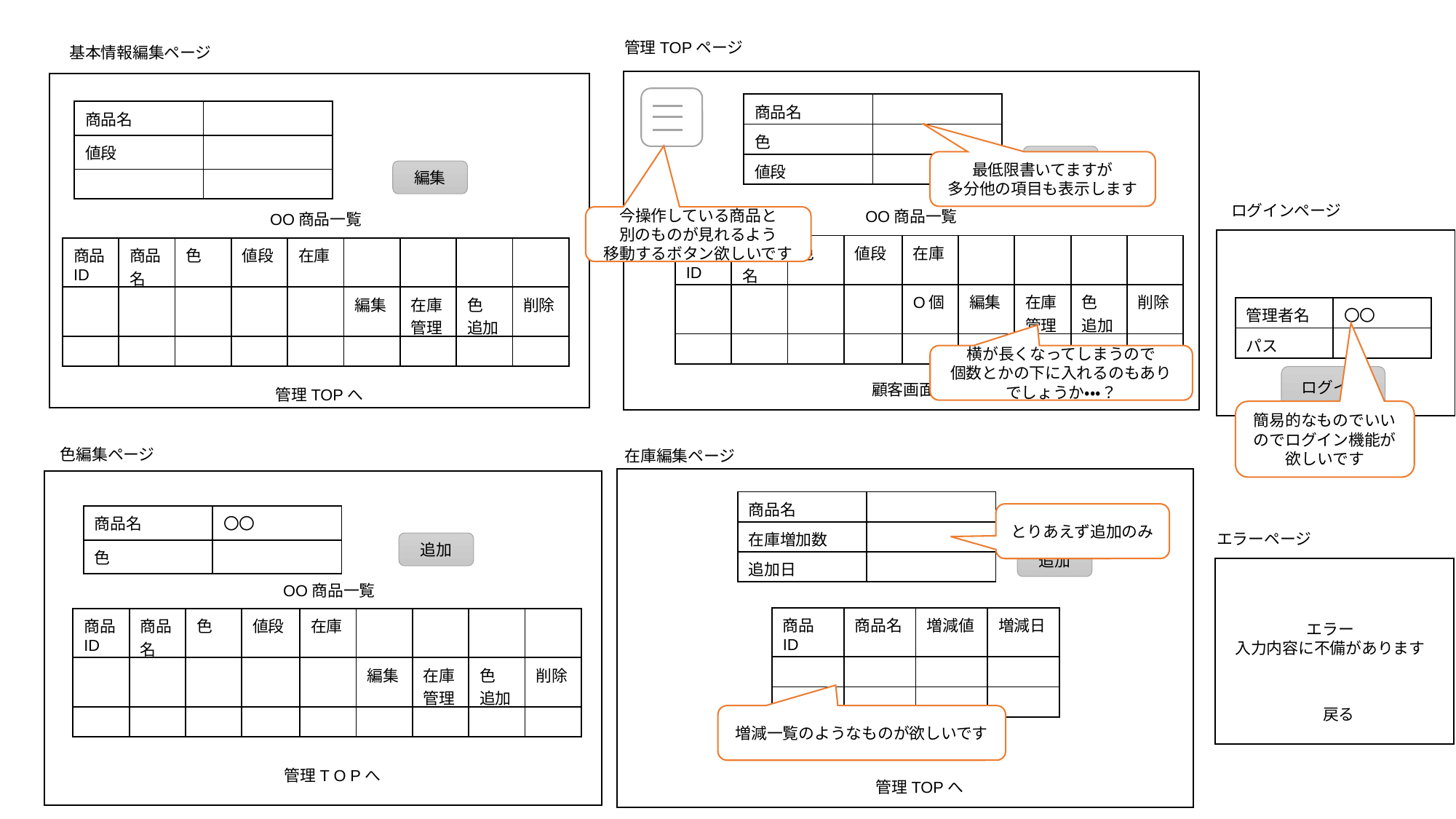

管理TOPページ
基本情報編集ページ

| 商品名 |  |
| --- | --- |
| 色 |  |
| 値段 |  |
| 商品名 |  |
| --- | --- |
| 値段 |  |
|  |  |
追加
最低限書いてますが
多分他の項目も表示します
編集
ログインページ
OO商品一覧
OO商品一覧
今操作している商品と
別のものが見れるよう
移動するボタン欲しいです

| 商品ID | 商品名 | 色 | 値段 | 在庫 |  |  |  |  |
| --- | --- | --- | --- | --- | --- | --- | --- | --- |
|  |  |  |  | O個 | 編集 | 在庫管理 | 色 追加 | 削除 |
|  |  |  |  |  |  |  |  |  |
| 商品ID | 商品名 | 色 | 値段 | 在庫 |  |  |  |  |
| --- | --- | --- | --- | --- | --- | --- | --- | --- |
|  |  |  |  |  | 編集 | 在庫管理 | 色 追加 | 削除 |
|  |  |  |  |  |  |  |  |  |
| 管理者名 | 〇〇 |
| --- | --- |
| パス |  |
横が長くなってしまうので
個数とかの下に入れるのもありでしょうか・・・？
ログイン
顧客画面へ

管理TOPへ
簡易的なものでいいのでログイン機能が欲しいです
色編集ページ
在庫編集ページ

| 商品名 |  |
| --- | --- |
| 在庫増加数 |  |
| 追加日 |  |
とりあえず追加のみ
| 商品名 | 〇〇 |
| --- | --- |
| 色 |  |
エラーページ
追加
追加

OO商品一覧
| 商品ID | 商品名 | 増減値 | 増減日 |
| --- | --- | --- | --- |
|  |  |  |  |
|  |  |  |  |
| 商品ID | 商品名 | 色 | 値段 | 在庫 |  |  |  |  |
| --- | --- | --- | --- | --- | --- | --- | --- | --- |
|  |  |  |  |  | 編集 | 在庫管理 | 色 追加 | 削除 |
|  |  |  |  |  |  |  |  |  |
エラー
入力内容に不備があります
戻る
増減一覧のようなものが欲しいです
管理T O Pへ
管理TOPへ